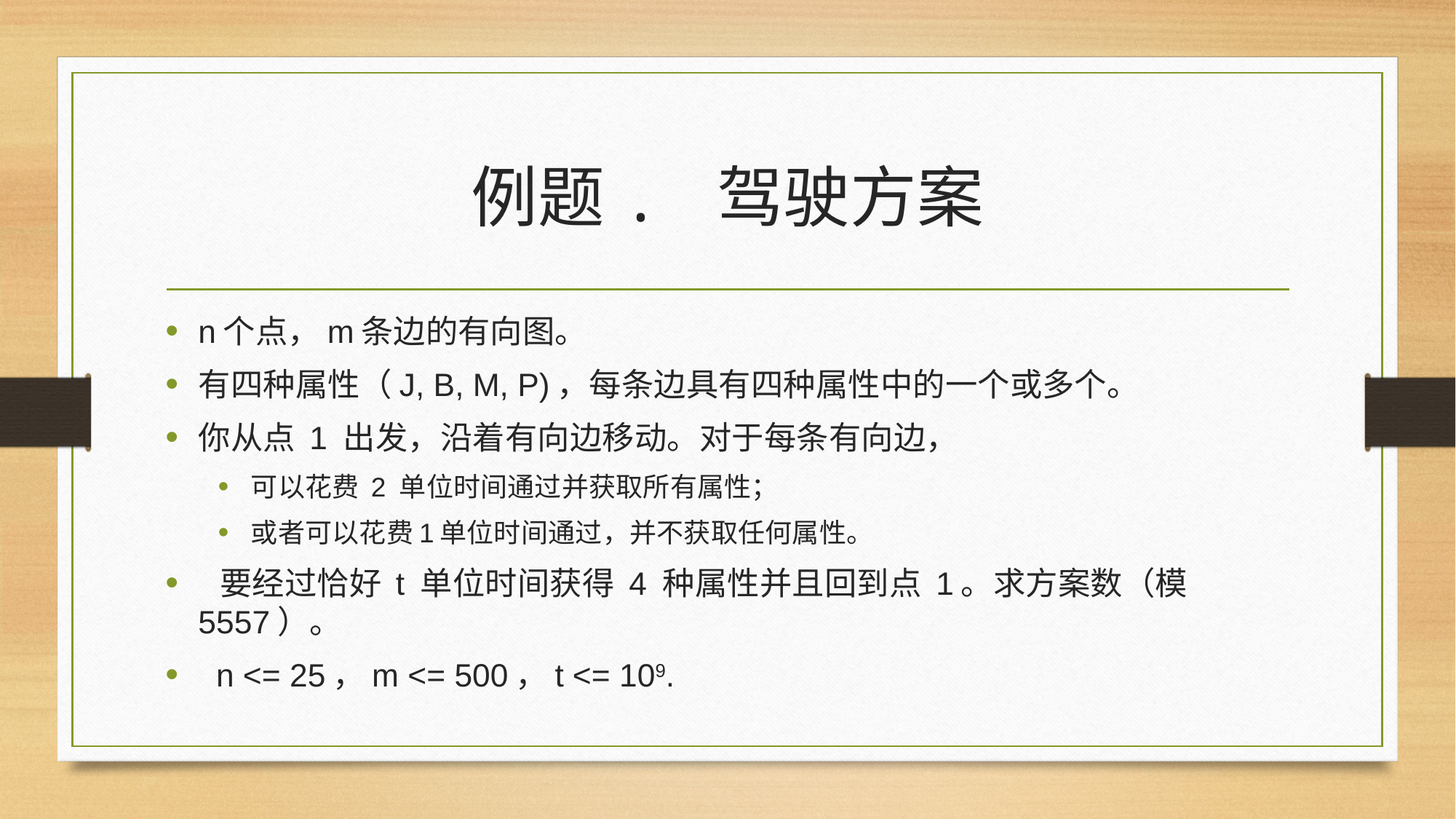

# 例题. 驾驶方案
n个点，m条边的有向图。
有四种属性（J, B, M, P)，每条边具有四种属性中的一个或多个。
你从点 1 出发，沿着有向边移动。对于每条有向边，
可以花费 2 单位时间通过并获取所有属性；
或者可以花费1单位时间通过，并不获取任何属性。
  要经过恰好 t 单位时间获得 4 种属性并且回到点 1。求方案数（模5557）。
  n <= 25，m <= 500，t <= 109.